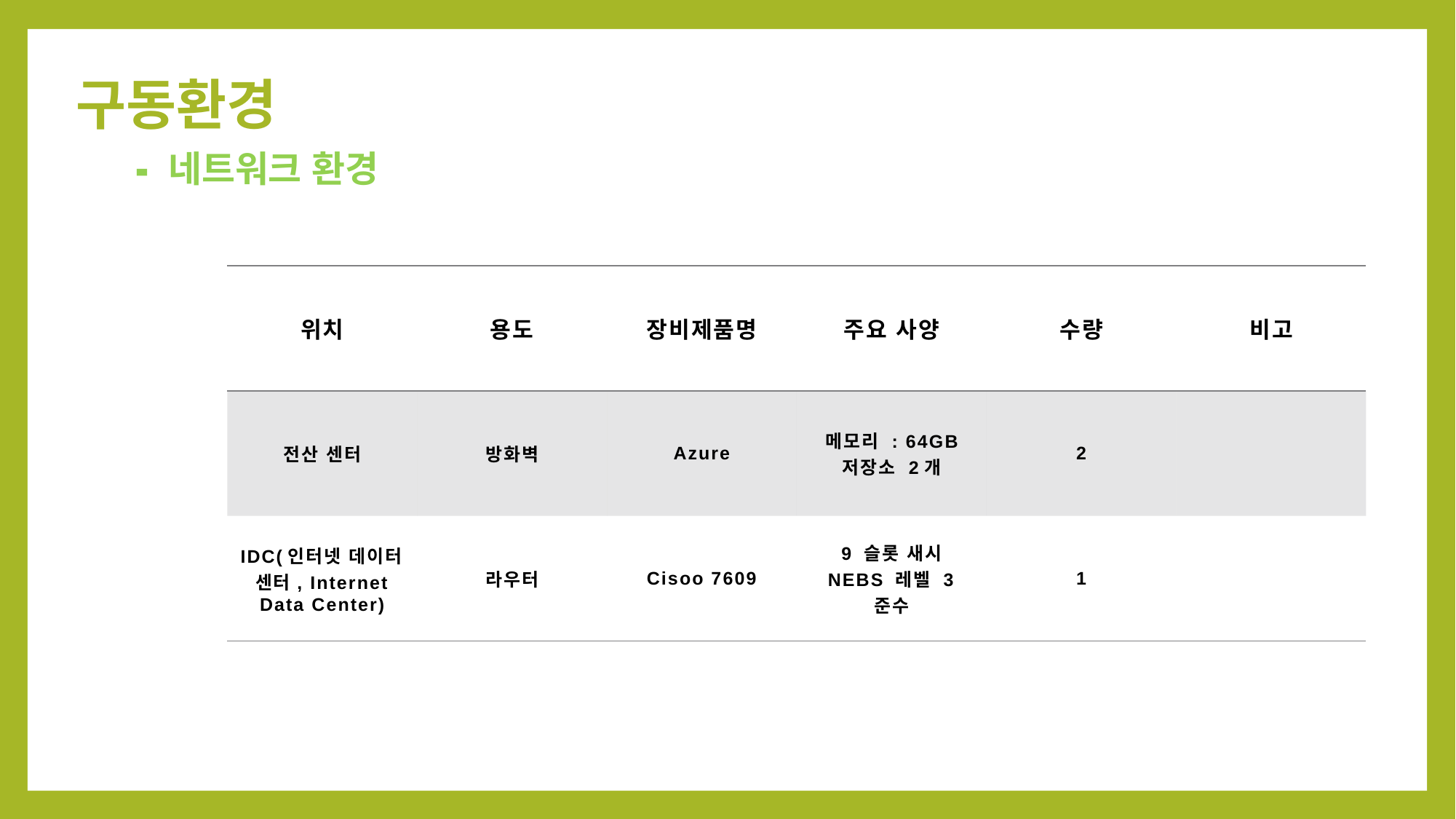

구동환경
- 네트워크 환경
| 위치 | 용도 | 장비제품명 | 주요 사양 | 수량 | 비고 |
| --- | --- | --- | --- | --- | --- |
| 전산 센터 | 방화벽 | Azure | 메모리 : 64GB 저장소 2개 | 2 |  |
| IDC(인터넷 데이터 센터, Internet Data Center) | 라우터 | Cisoo 7609 | 9 슬롯 새시 NEBS 레벨 3 준수 | 1 |  |